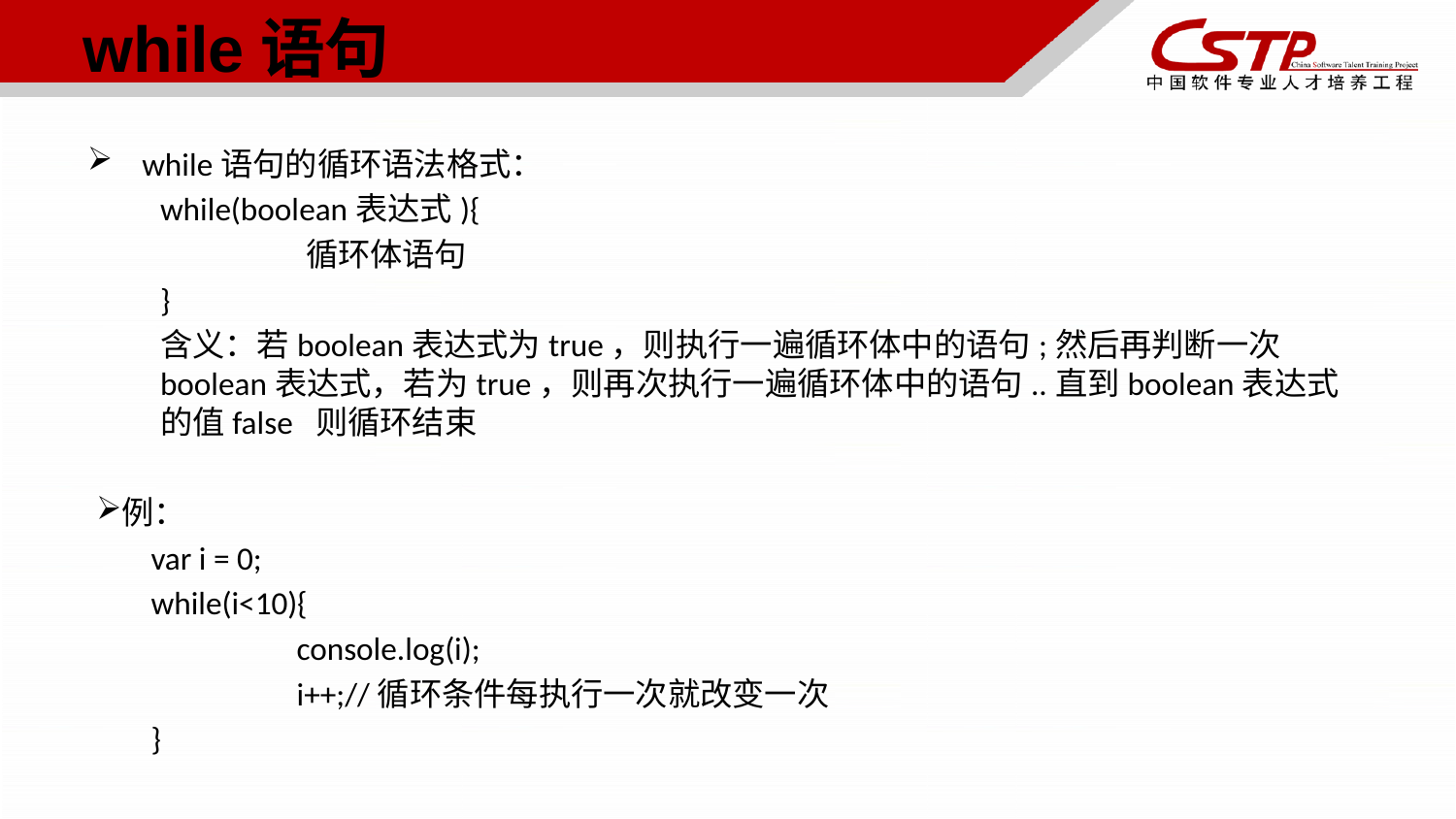

# while语句
while语句的循环语法格式：
while(boolean表达式){
	循环体语句
}
含义：若boolean表达式为true，则执行一遍循环体中的语句;然后再判断一次boolean表达式，若为true，则再次执行一遍循环体中的语句..直到boolean表达式的值false  则循环结束

例：
var i = 0;
while(i<10){
	console.log(i);
	i++;//循环条件每执行一次就改变一次
}